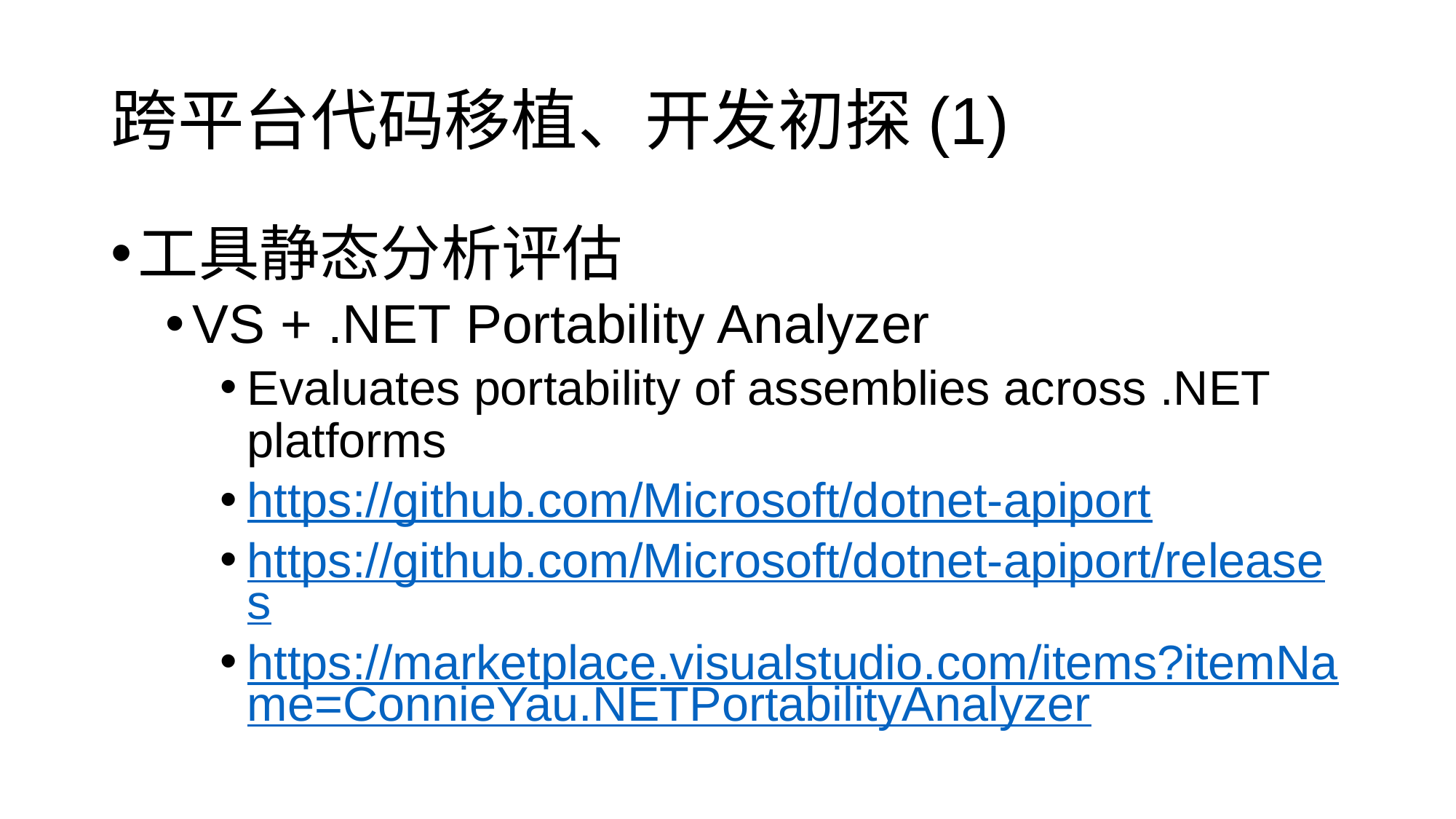

# 跨平台代码移植、开发初探(1)
工具静态分析评估
VS + .NET Portability Analyzer
Evaluates portability of assemblies across .NET platforms
https://github.com/Microsoft/dotnet-apiport
https://github.com/Microsoft/dotnet-apiport/releases
https://marketplace.visualstudio.com/items?itemName=ConnieYau.NETPortabilityAnalyzer